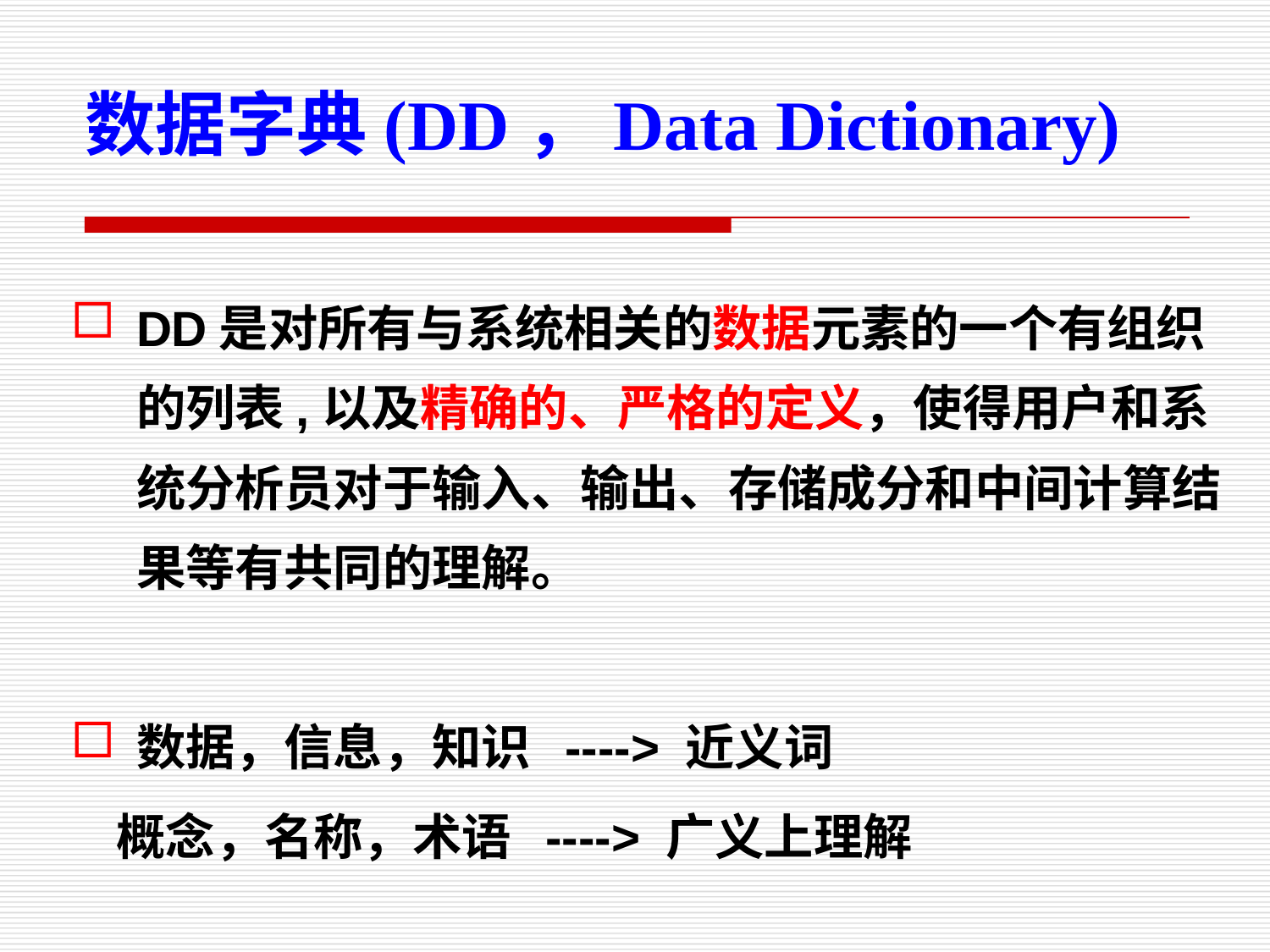

数据字典(DD，Data Dictionary)
DD是对所有与系统相关的数据元素的一个有组织的列表,以及精确的、严格的定义，使得用户和系统分析员对于输入、输出、存储成分和中间计算结果等有共同的理解。

数据，信息，知识  ----> 近义词
   概念，名称，术语  ----> 广义上理解